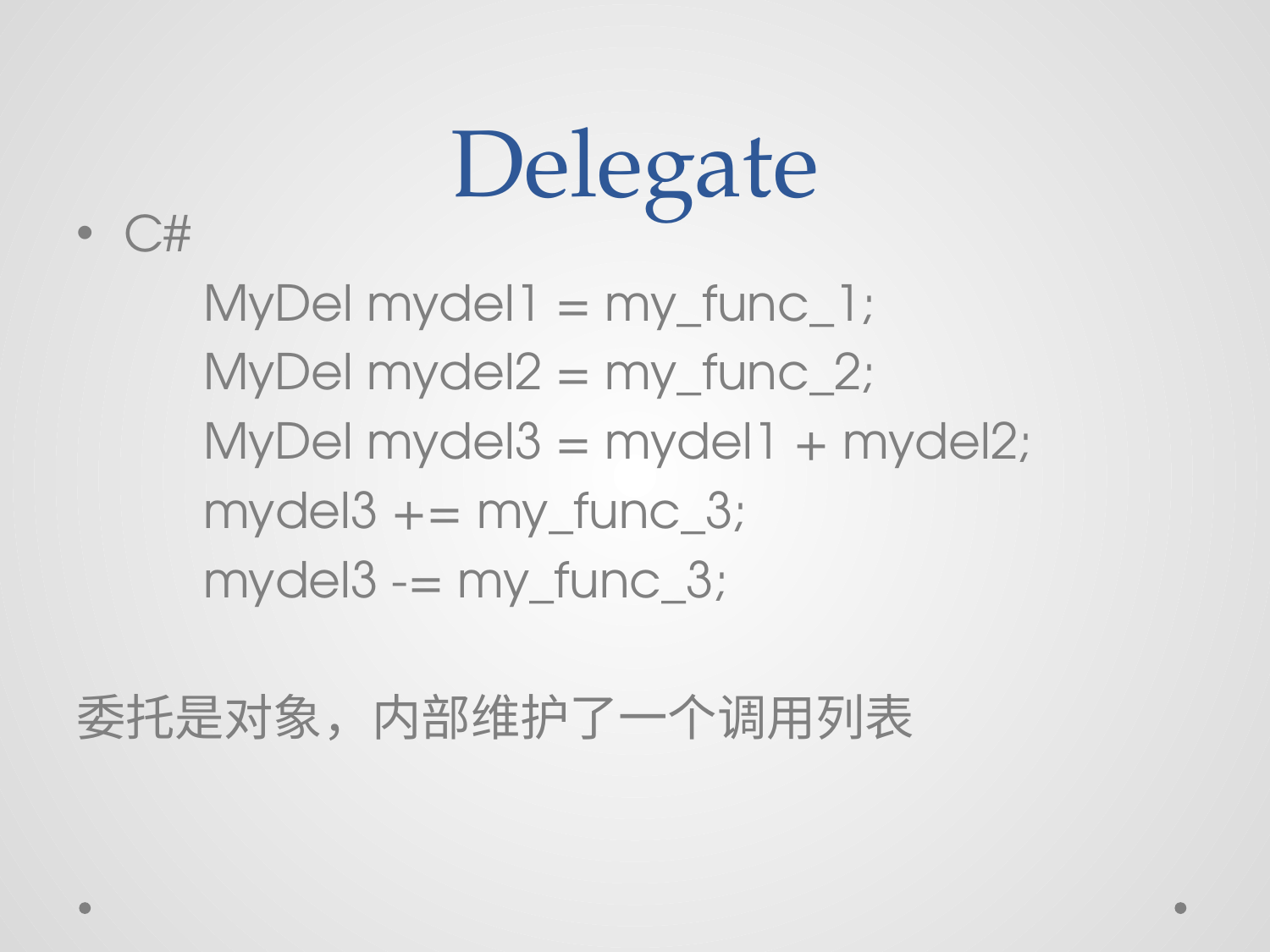

# Delegate
C#
	MyDel mydel1 = my_func_1;
	MyDel mydel2 = my_func_2;
	MyDel mydel3 = mydel1 + mydel2;
	mydel3 += my_func_3;
	mydel3 -= my_func_3;

委托是对象，内部维护了一个调用列表